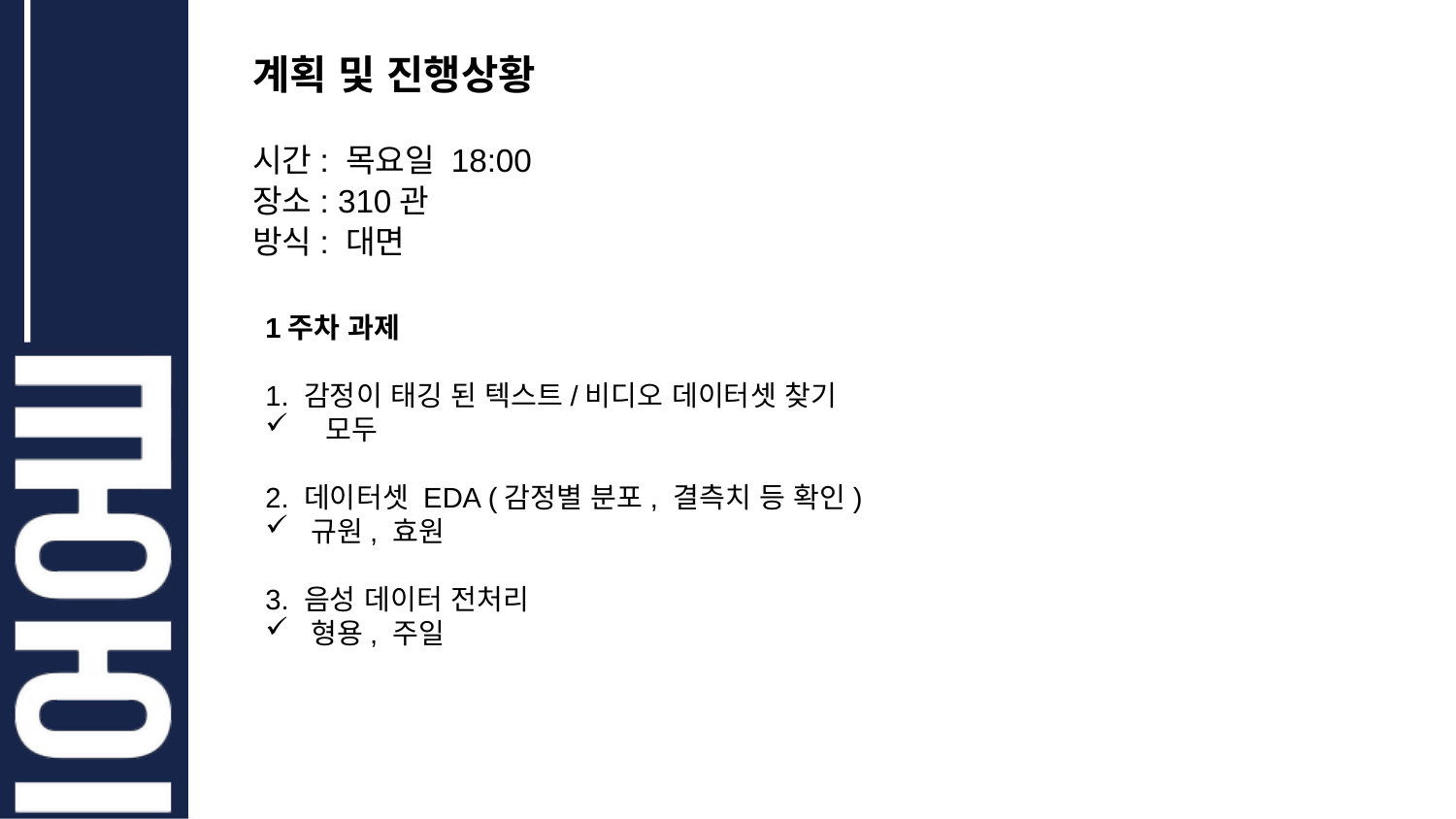

# 계획 및 진행상황
시간: 목요일 18:00
장소: 310관
방식: 대면

1주차 과제

1. 감정이 태깅 된 텍스트/비디오 데이터셋 찾기
 모두

2. 데이터셋 EDA (감정별 분포, 결측치 등 확인)
규원, 효원

3. 음성 데이터 전처리
형용, 주일